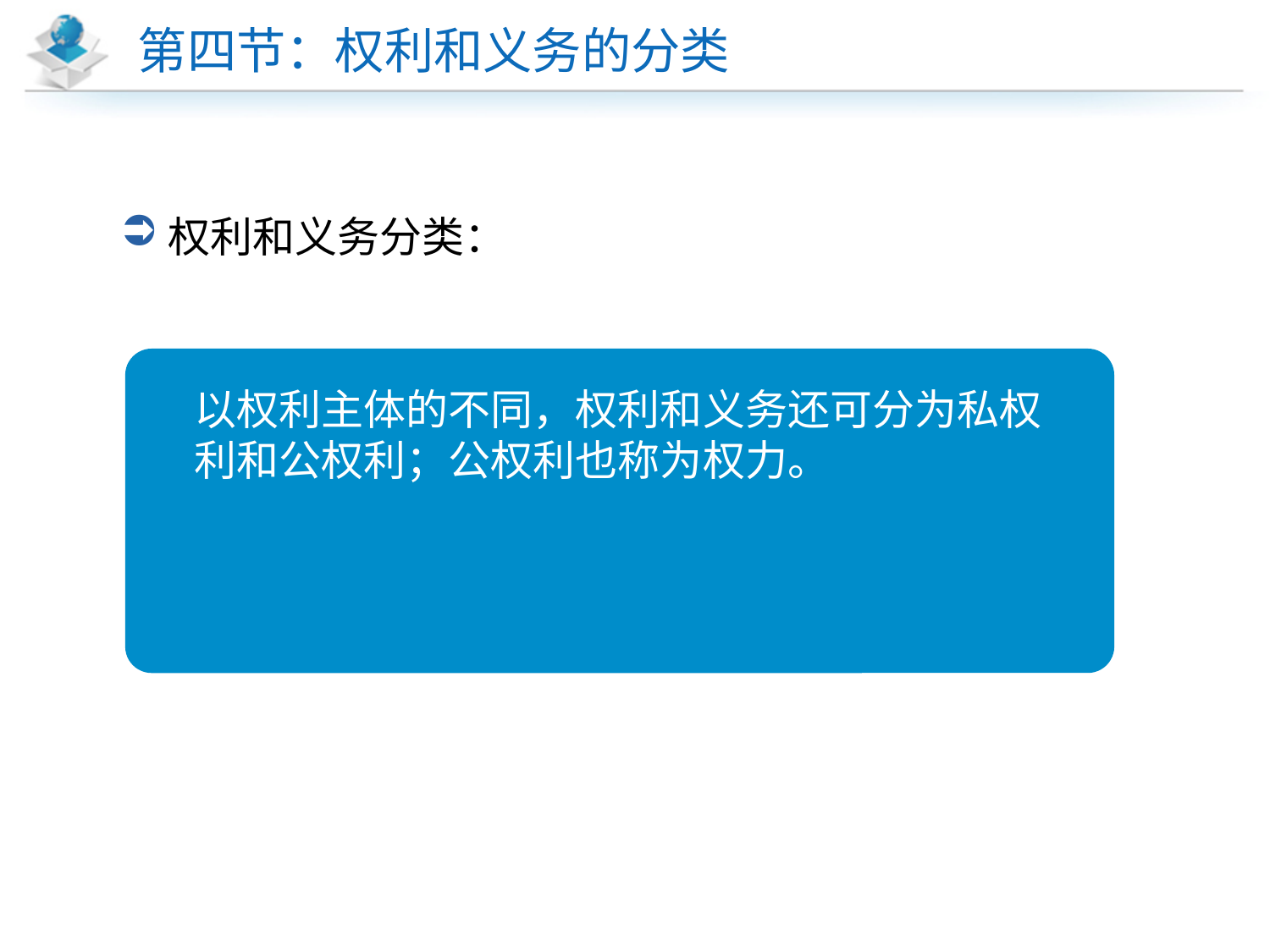

# 第四节：权利和义务的分类
权利和义务分类：

以权利主体的不同，权利和义务还可分为私权利和公权利；公权利也称为权力。